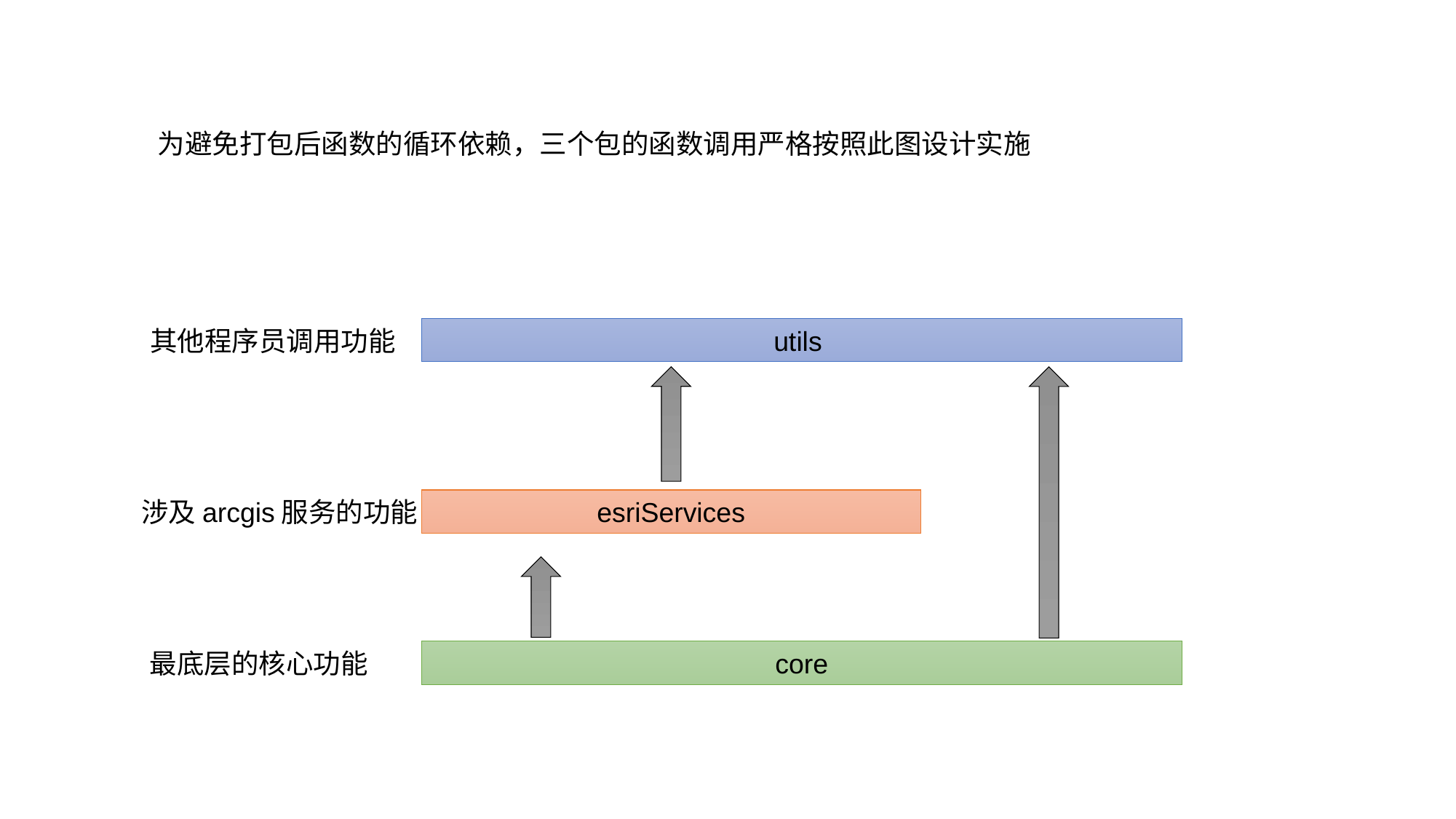

为避免打包后函数的循环依赖，三个包的函数调用严格按照此图设计实施
其他程序员调用功能
utils

涉及arcgis服务的功能
esriServices

最底层的核心功能
core